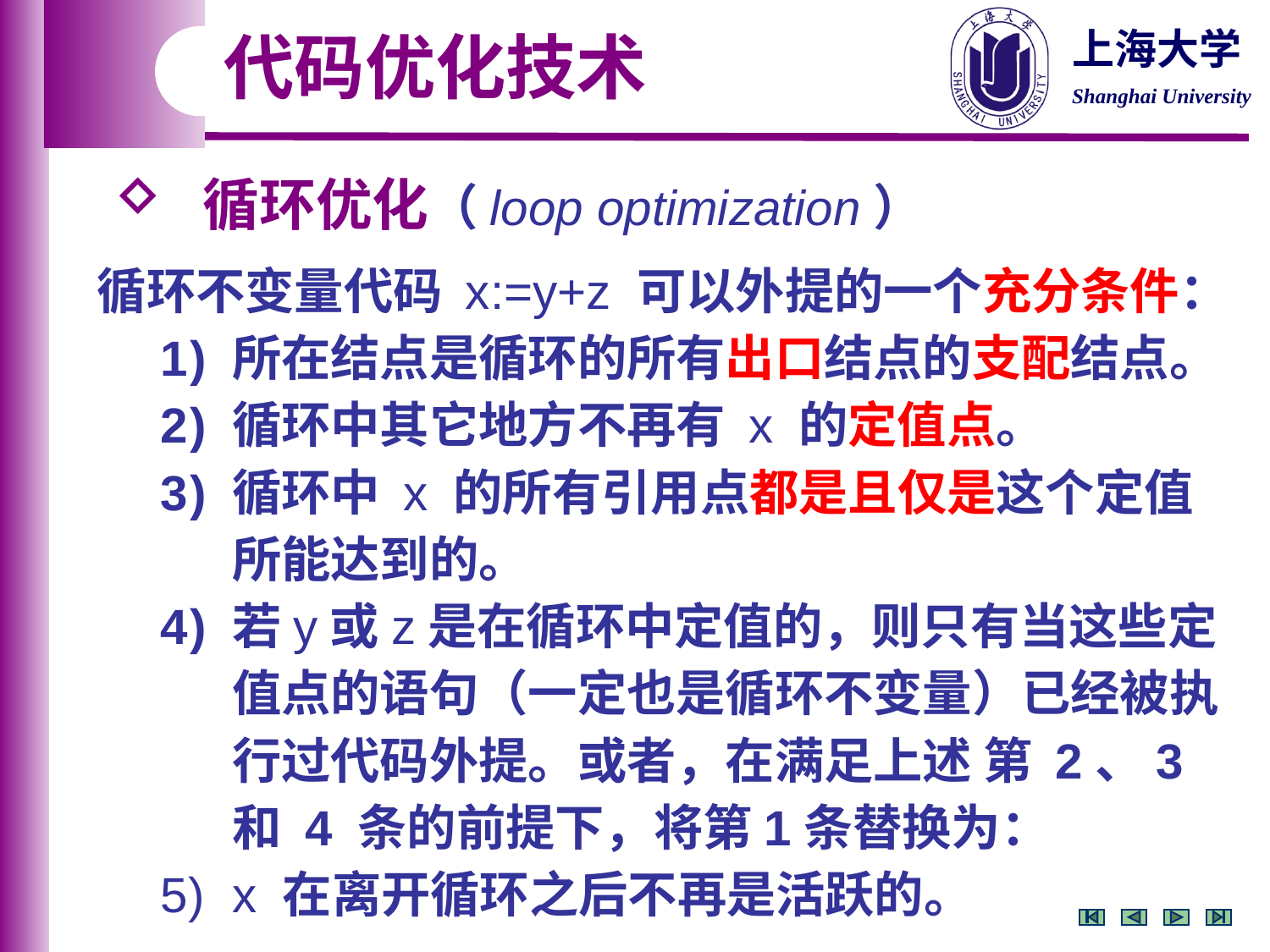

代码优化技术
  循环优化（loop optimization）
循环不变量代码 x:=y+z 可以外提的一个充分条件：
所在结点是循环的所有出口结点的支配结点。
循环中其它地方不再有 x 的定值点。
循环中 x 的所有引用点都是且仅是这个定值所能达到的。
若y或z是在循环中定值的，则只有当这些定值点的语句（一定也是循环不变量）已经被执行过代码外提。或者，在满足上述 第 2、3 和 4 条的前提下，将第1条替换为：
x 在离开循环之后不再是活跃的。